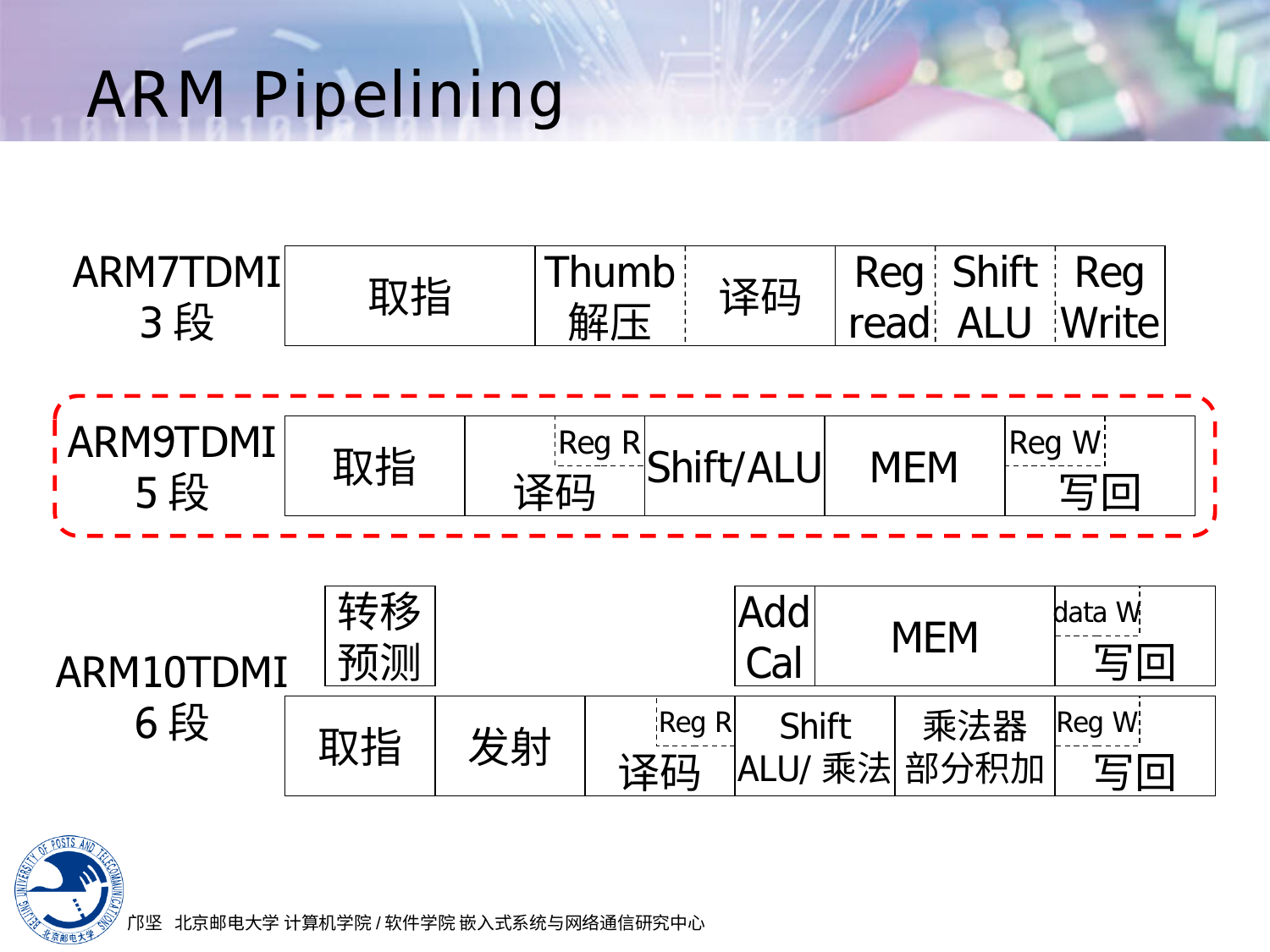

# ARM Pipelining

取指
Thumb
解压

译码

Reg
read

Shift
ALU
Reg
Write

ARM7TDMI
3段

取指

译码
Reg R
Shift/ALU
MEM

写回
Reg W
ARM9TDMI
5段
转移
预测
Add
Cal
MEM

写回
data W
ARM10TDMI
6段
取指
发射

译码
Reg R
Shift
ALU/乘法
乘法器
部分积加

写回
Reg W